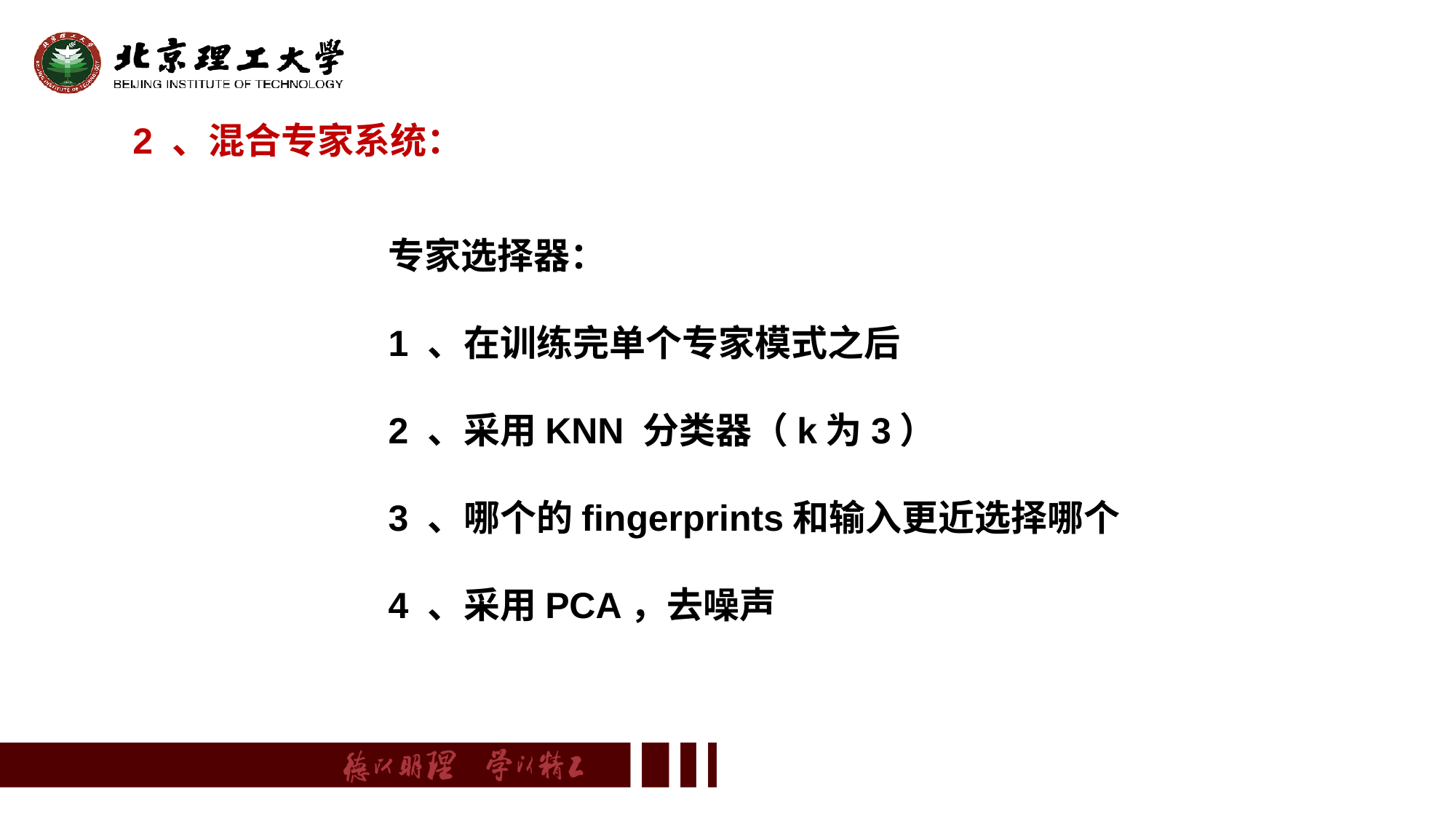

2 、混合专家系统：
专家选择器：

1 、在训练完单个专家模式之后

2 、采用KNN 分类器（k为3）

3 、哪个的fingerprints和输入更近选择哪个

4 、采用PCA，去噪声